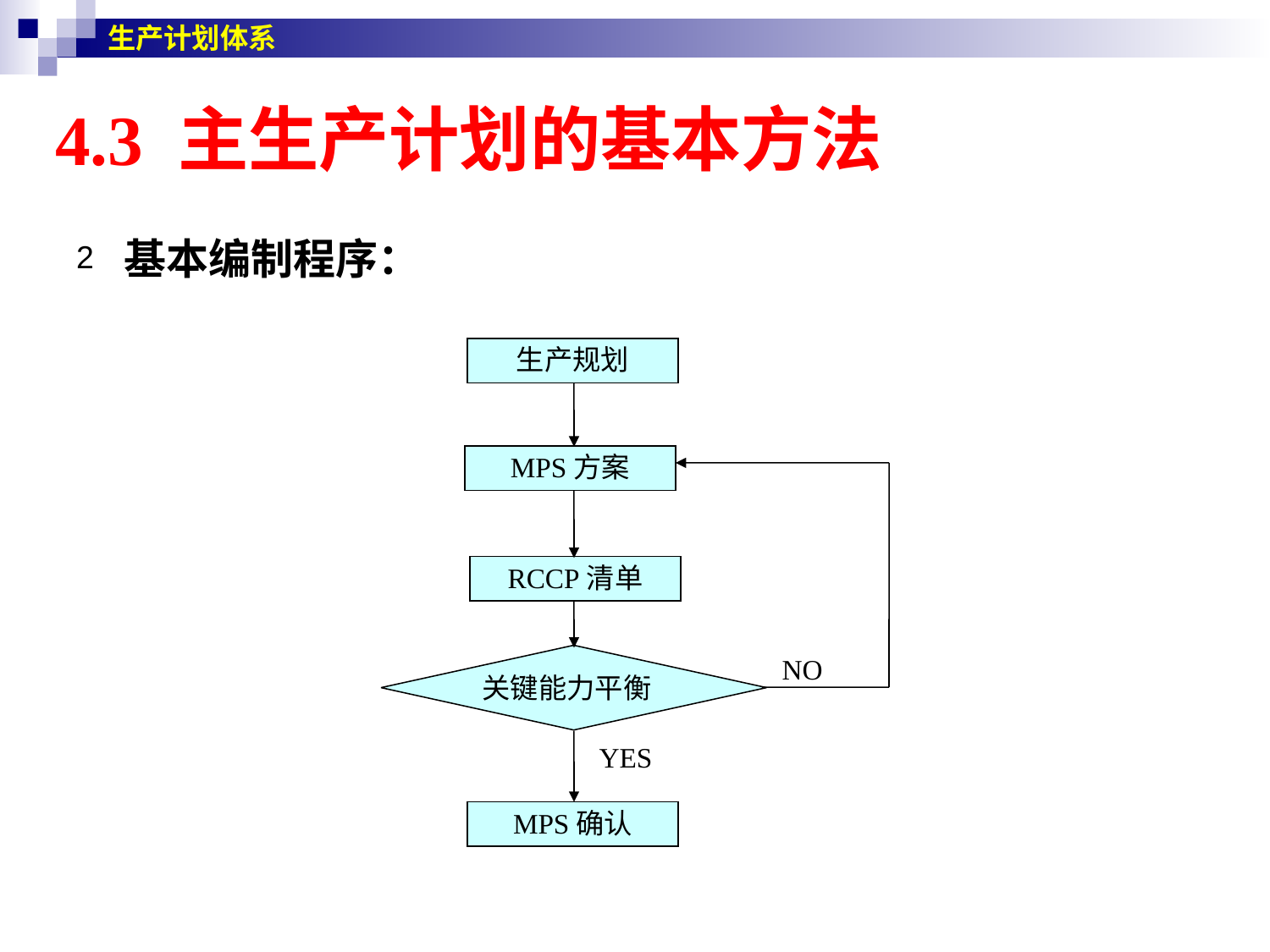

生产计划体系
# 4.3 主生产计划的基本方法
基本编制程序：
生产规划

MPS方案

NO

RCCP清单

关键能力平衡

YES
MPS确认